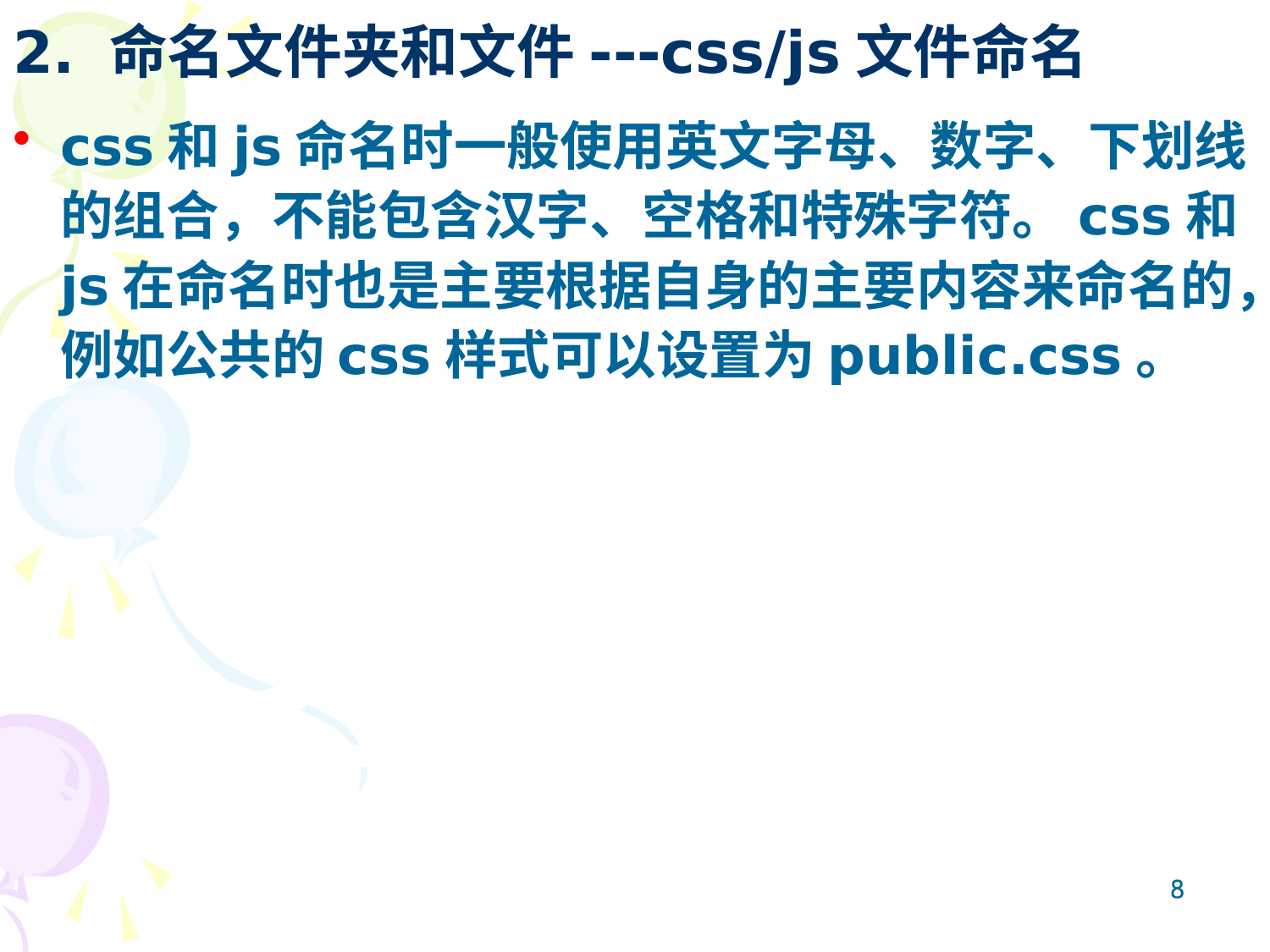

# 2. 命名文件夹和文件---css/js文件命名
css和js命名时一般使用英文字母、数字、下划线的组合，不能包含汉字、空格和特殊字符。css和js在命名时也是主要根据自身的主要内容来命名的，例如公共的css样式可以设置为public.css。
8